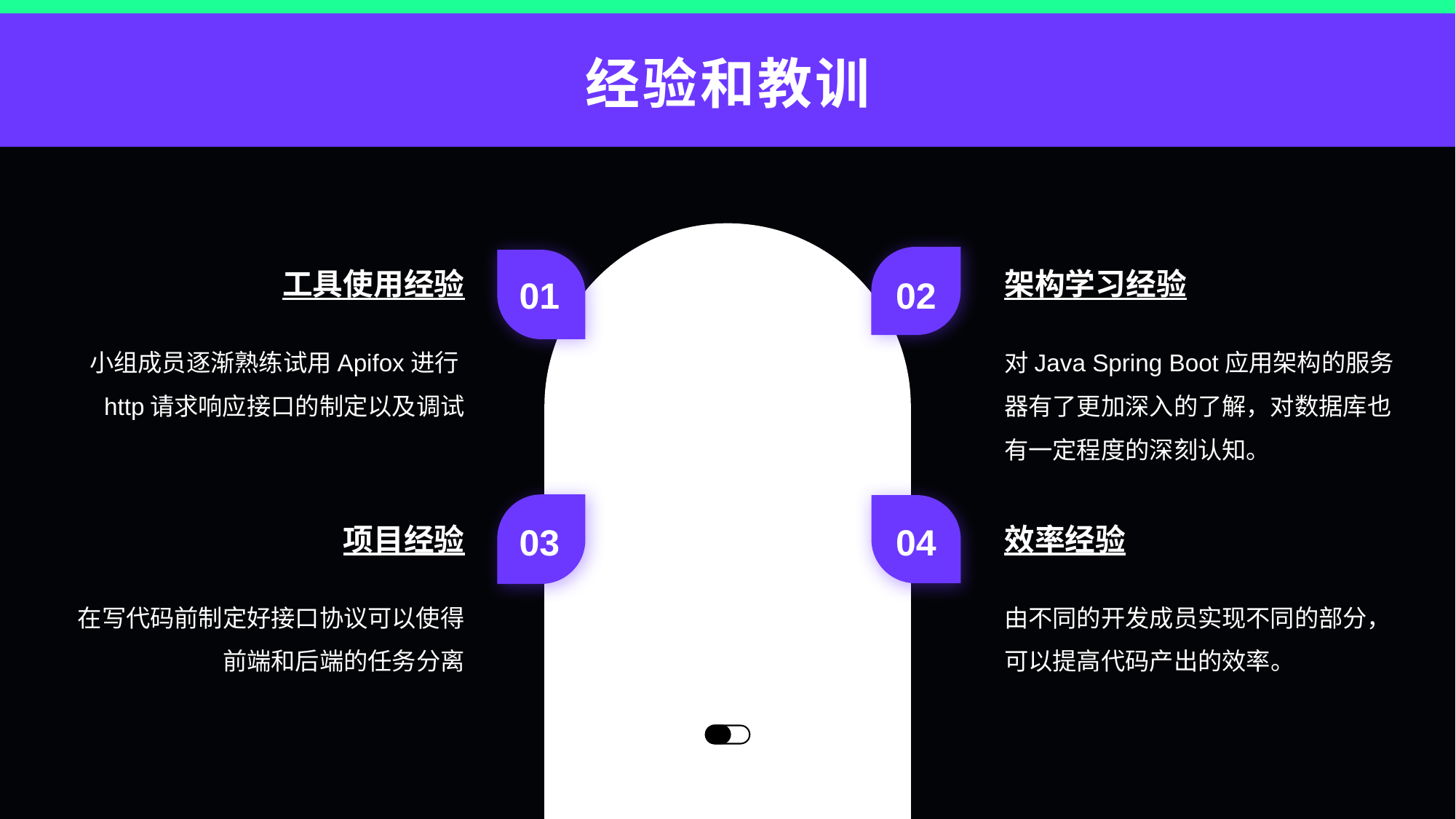

经验和教训

工具使用经验
架构学习经验
01
02
小组成员逐渐熟练试用Apifox进行http请求响应接口的制定以及调试
对Java Spring Boot应用架构的服务器有了更加深入的了解，对数据库也有一定程度的深刻认知。

项目经验
效率经验
03
04
在写代码前制定好接口协议可以使得前端和后端的任务分离
由不同的开发成员实现不同的部分，可以提高代码产出的效率。